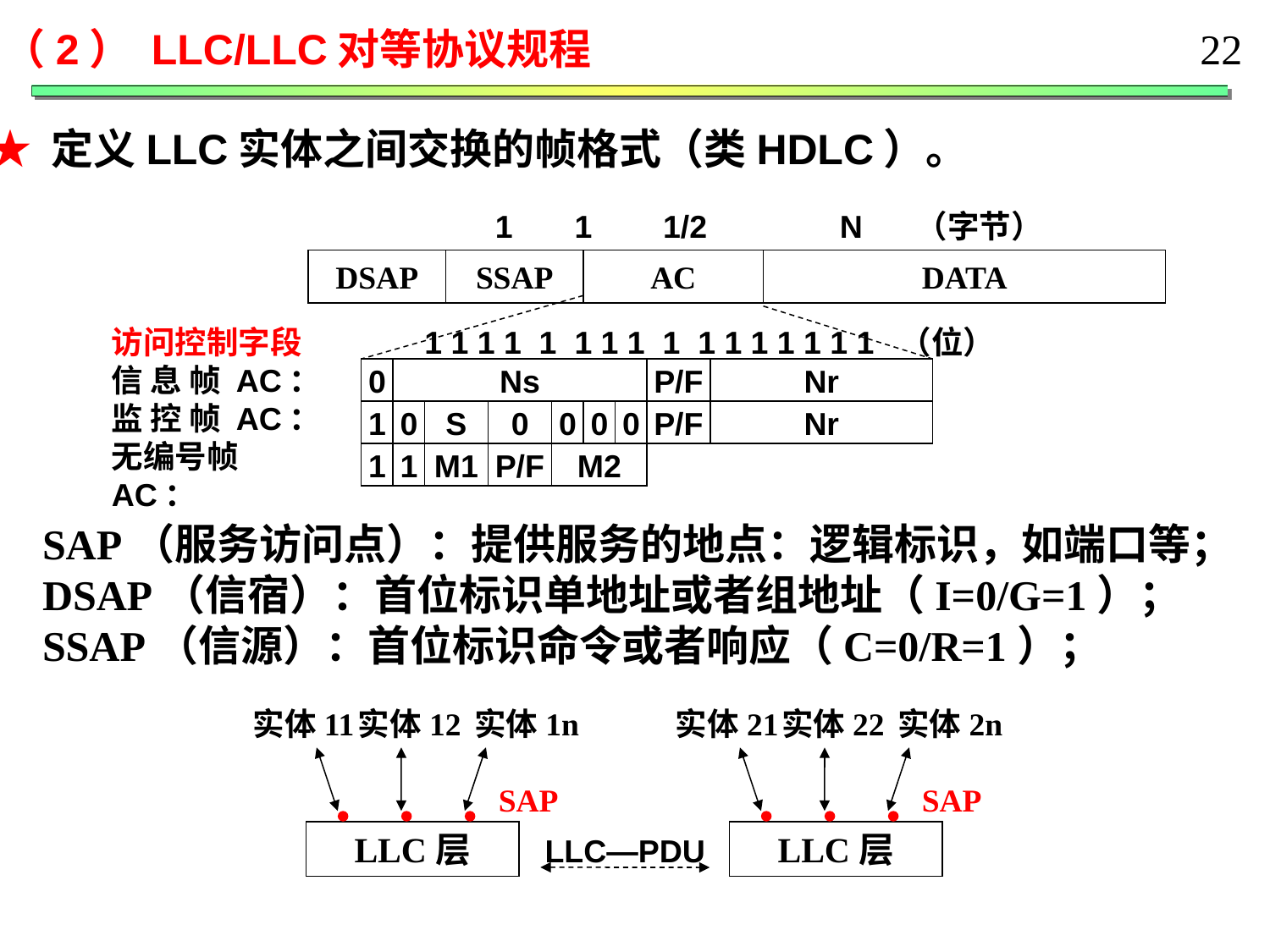

（2） LLC/LLC对等协议规程
22

★ 定义LLC实体之间交换的帧格式（类HDLC）。
1       1        1/2               N     （字节）
DSAP
SSAP
AC
DATA

访问控制字段
信 息 帧 AC：
监 控 帧 AC：
无编号帧 AC：
1 1 1 1  1  1 1 1  1  1 1 1 1 1 1 1  （位）
0
Ns
P/F
Nr
1
0
S
0
0
0
0
P/F
Nr
1
1
M1
P/F
M2
SAP（服务访问点）：提供服务的地点：逻辑标识，如端口等；
DSAP（信宿）：首位标识单地址或者组地址（I=0/G=1）；
SSAP（信源）：首位标识命令或者响应（C=0/R=1）；
实体11
实体12
实体1n
实体21
实体22
实体2n

SAP
SAP

LLC层
LLC层
LLC—PDU